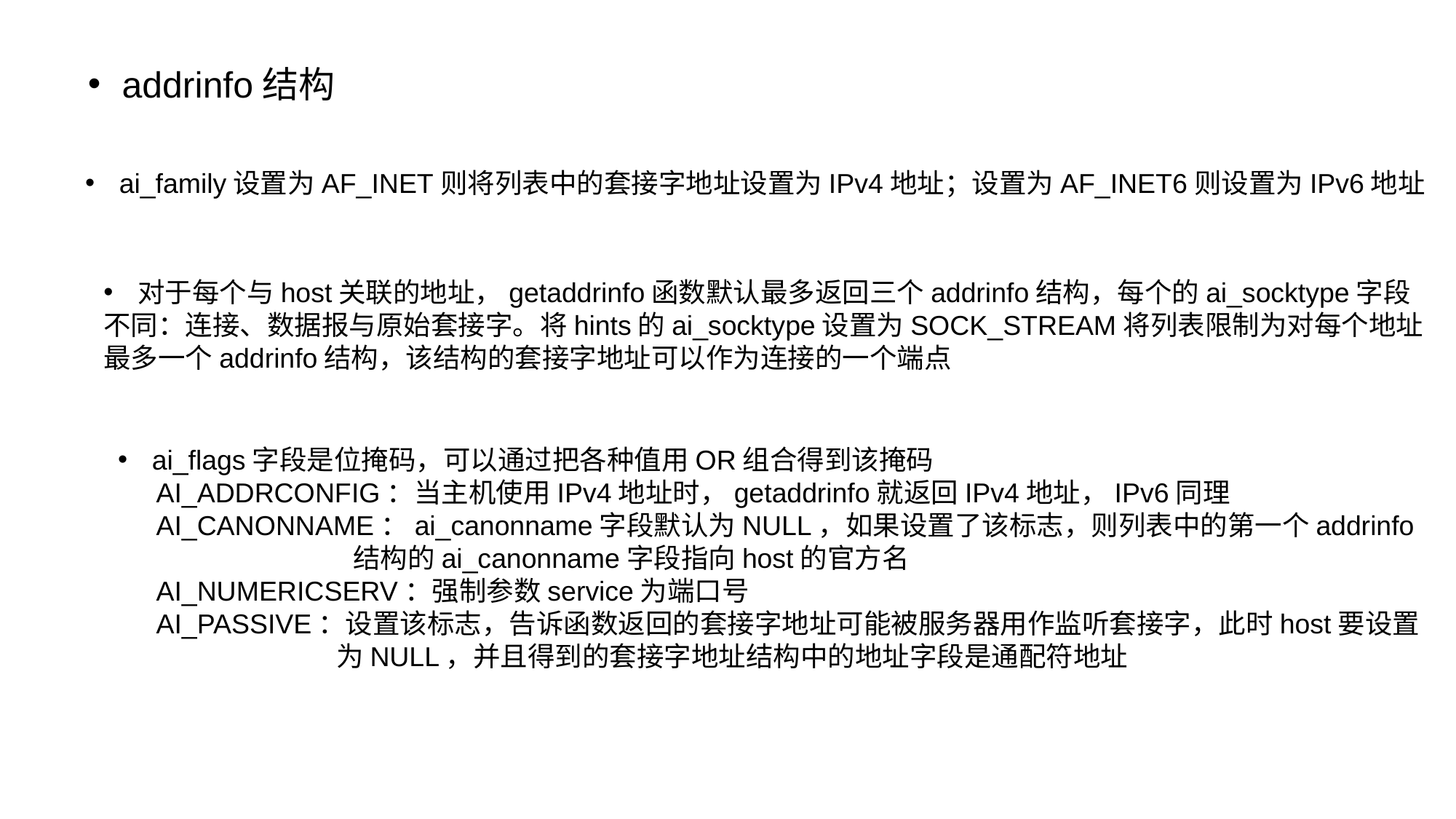

addrinfo结构
ai_family设置为AF_INET则将列表中的套接字地址设置为IPv4地址；设置为AF_INET6则设置为IPv6地址
对于每个与host关联的地址，getaddrinfo函数默认最多返回三个addrinfo结构，每个的ai_socktype字段
不同：连接、数据报与原始套接字。将hints的ai_socktype设置为SOCK_STREAM将列表限制为对每个地址
最多一个addrinfo结构，该结构的套接字地址可以作为连接的一个端点
ai_flags字段是位掩码，可以通过把各种值用OR组合得到该掩码
     AI_ADDRCONFIG：当主机使用IPv4地址时，getaddrinfo就返回IPv4地址，IPv6同理
     AI_CANONNAME：ai_canonname字段默认为NULL，如果设置了该标志，则列表中的第一个addrinfo
                                     结构的ai_canonname字段指向host的官方名
     AI_NUMERICSERV：强制参数service为端口号
     AI_PASSIVE：设置该标志，告诉函数返回的套接字地址可能被服务器用作监听套接字，此时host要设置
		为NULL，并且得到的套接字地址结构中的地址字段是通配符地址